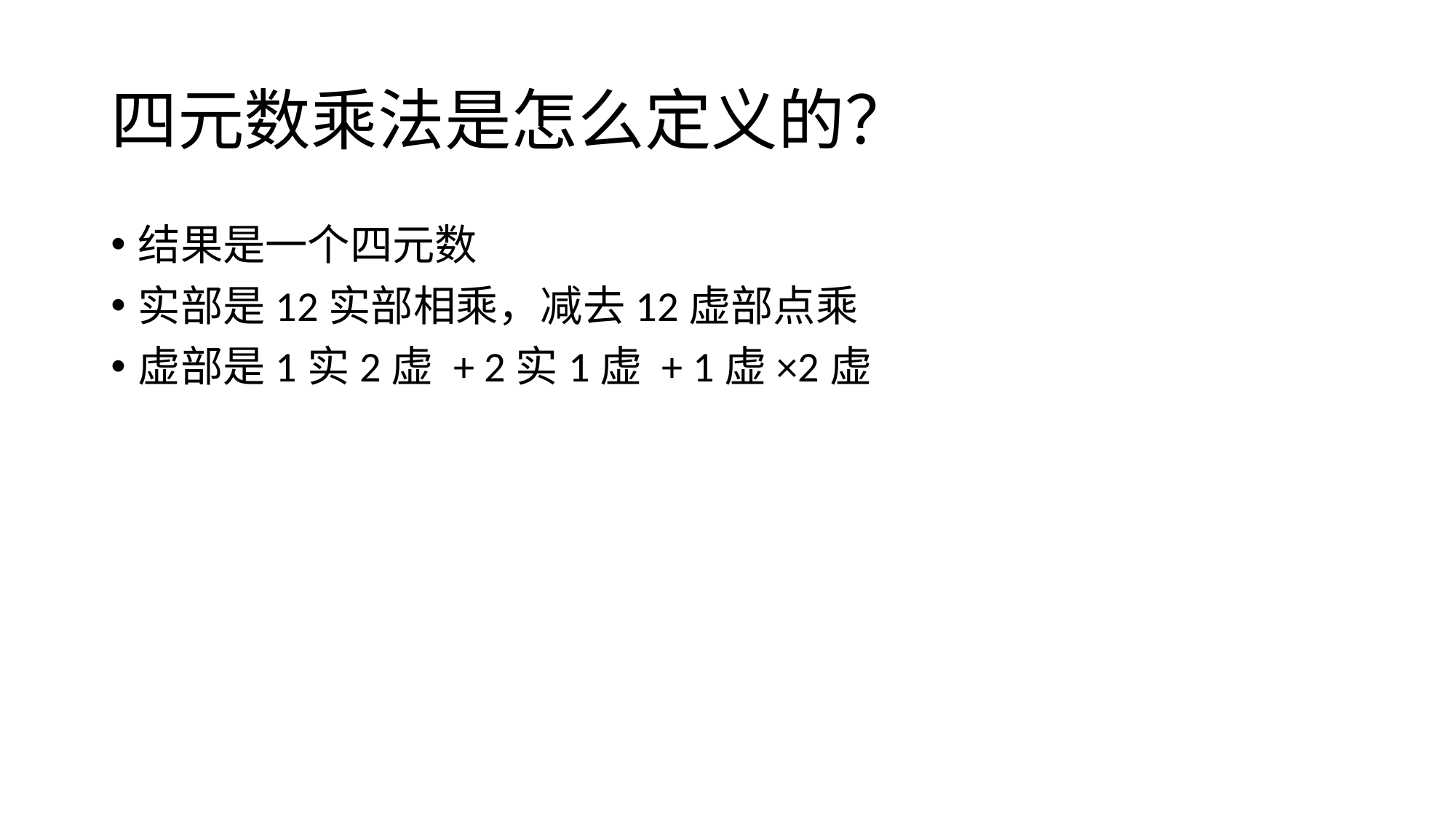

# 四元数乘法是怎么定义的？
结果是一个四元数
实部是12实部相乘，减去12虚部点乘
虚部是1实2虚 + 2实1虚 + 1虚×2虚